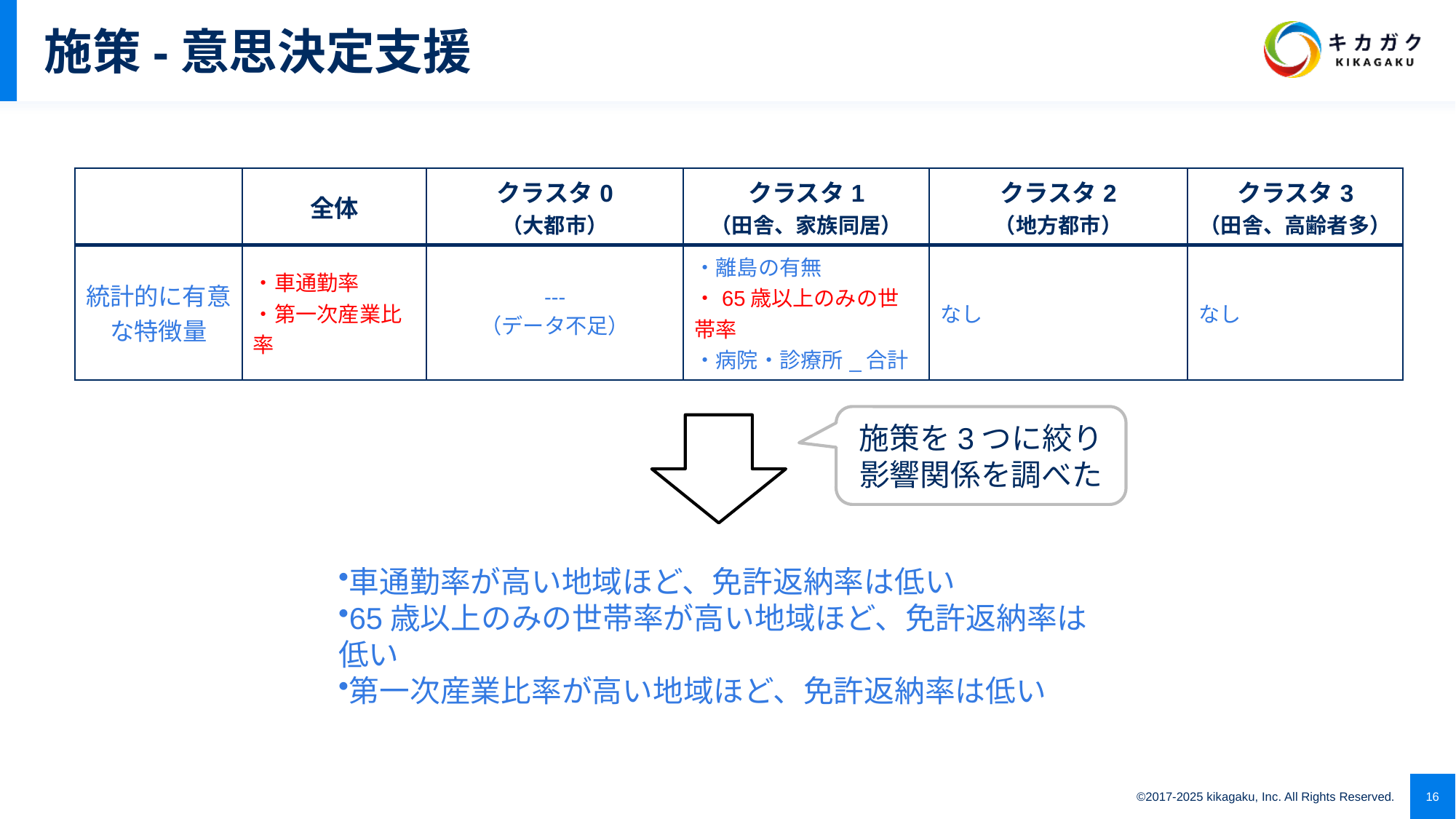

# 施策-意思決定支援
|  | 全体 | クラスタ0 （大都市） | クラスタ1 （田舎、家族同居） | クラスタ2 （地方都市） | クラスタ3 （田舎、高齢者多） |
| --- | --- | --- | --- | --- | --- |
| 統計的に有意 な特徴量 | ・車通勤率 ・第一次産業比率 | --- （データ不足） | ・離島の有無 ・65歳以上のみの世帯率 ・病院・診療所\_合計 | なし | なし |
施策を3つに絞り
影響関係を調べた

車通勤率が高い地域ほど、免許返納率は低い
65歳以上のみの世帯率が高い地域ほど、免許返納率は低い
第一次産業比率が高い地域ほど、免許返納率は低い